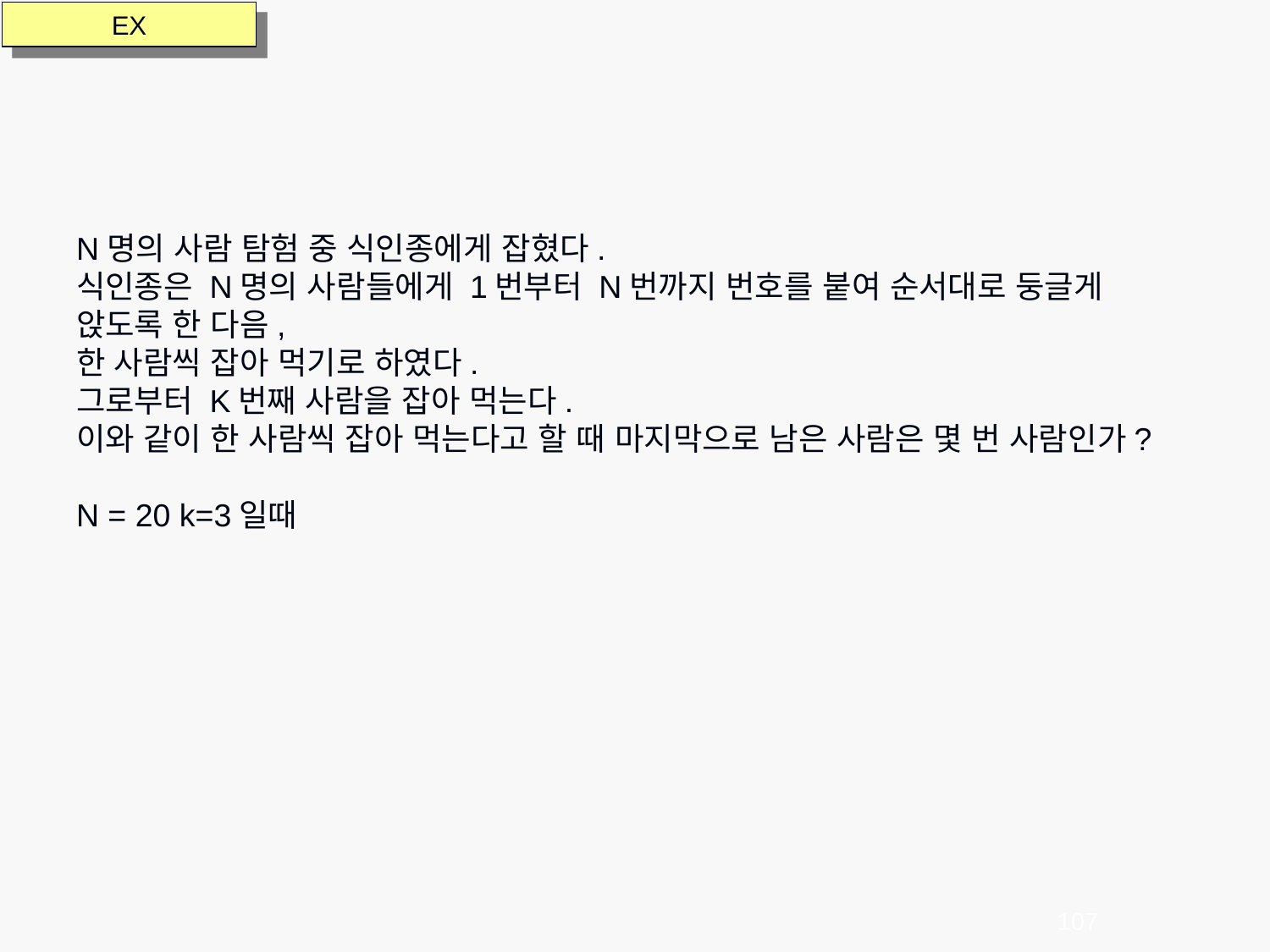

N명의 사람 탐험 중 식인종에게 잡혔다.
식인종은 N명의 사람들에게 1번부터 N번까지 번호를 붙여 순서대로 둥글게 앉도록 한 다음,
한 사람씩 잡아 먹기로 하였다.
그로부터 K번째 사람을 잡아 먹는다.
이와 같이 한 사람씩 잡아 먹는다고 할 때 마지막으로 남은 사람은 몇 번 사람인가?

N = 20 k=3일때
EX
107